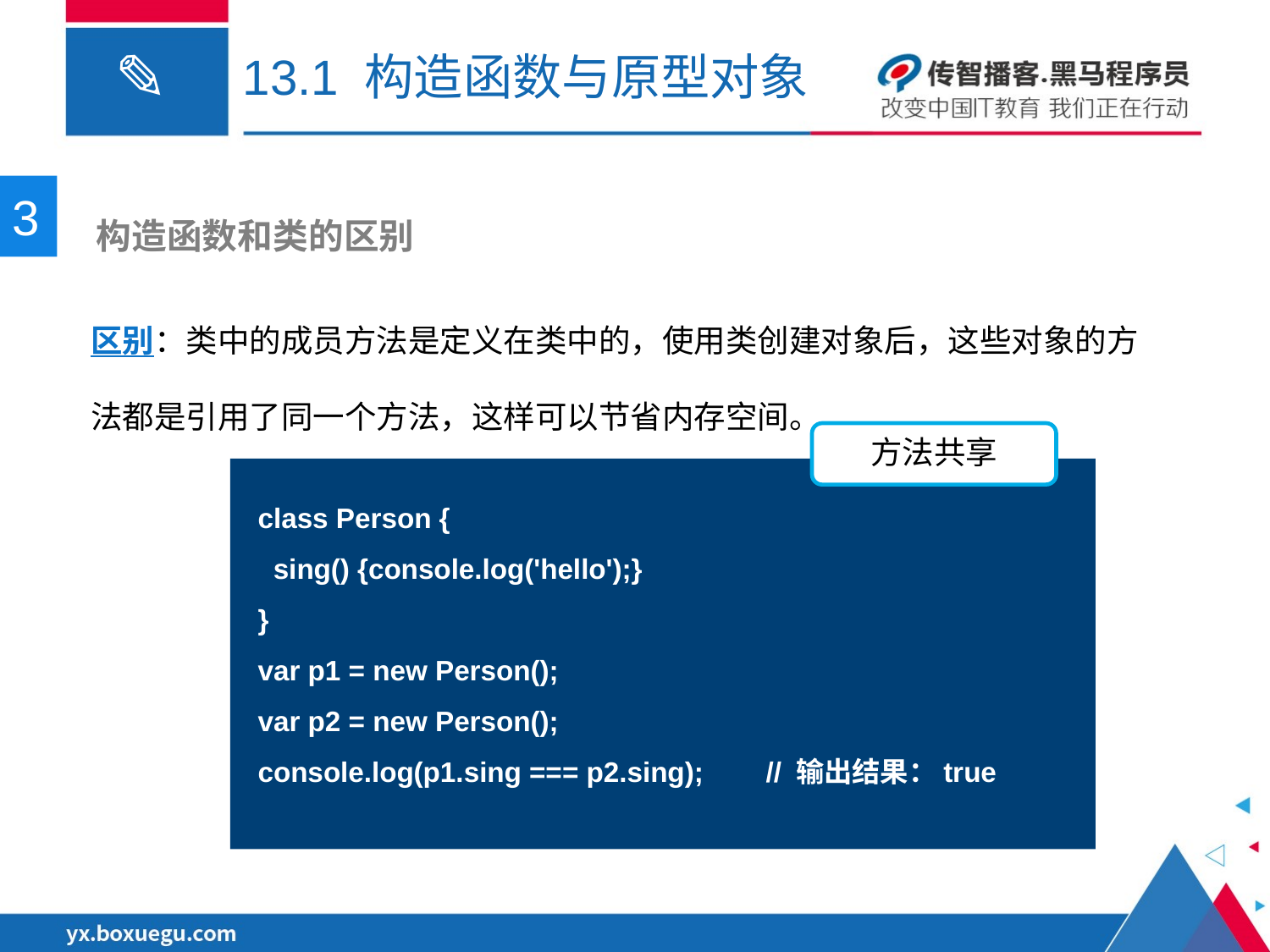

# 13.1 构造函数与原型对象

3
  构造函数和类的区别
区别：类中的成员方法是定义在类中的，使用类创建对象后，这些对象的方法都是引用了同一个方法，这样可以节省内存空间。
方法共享

class Person {
  sing() {console.log('hello');}
}
var p1 = new Person();
var p2 = new Person();
console.log(p1.sing === p2.sing);	// 输出结果：true